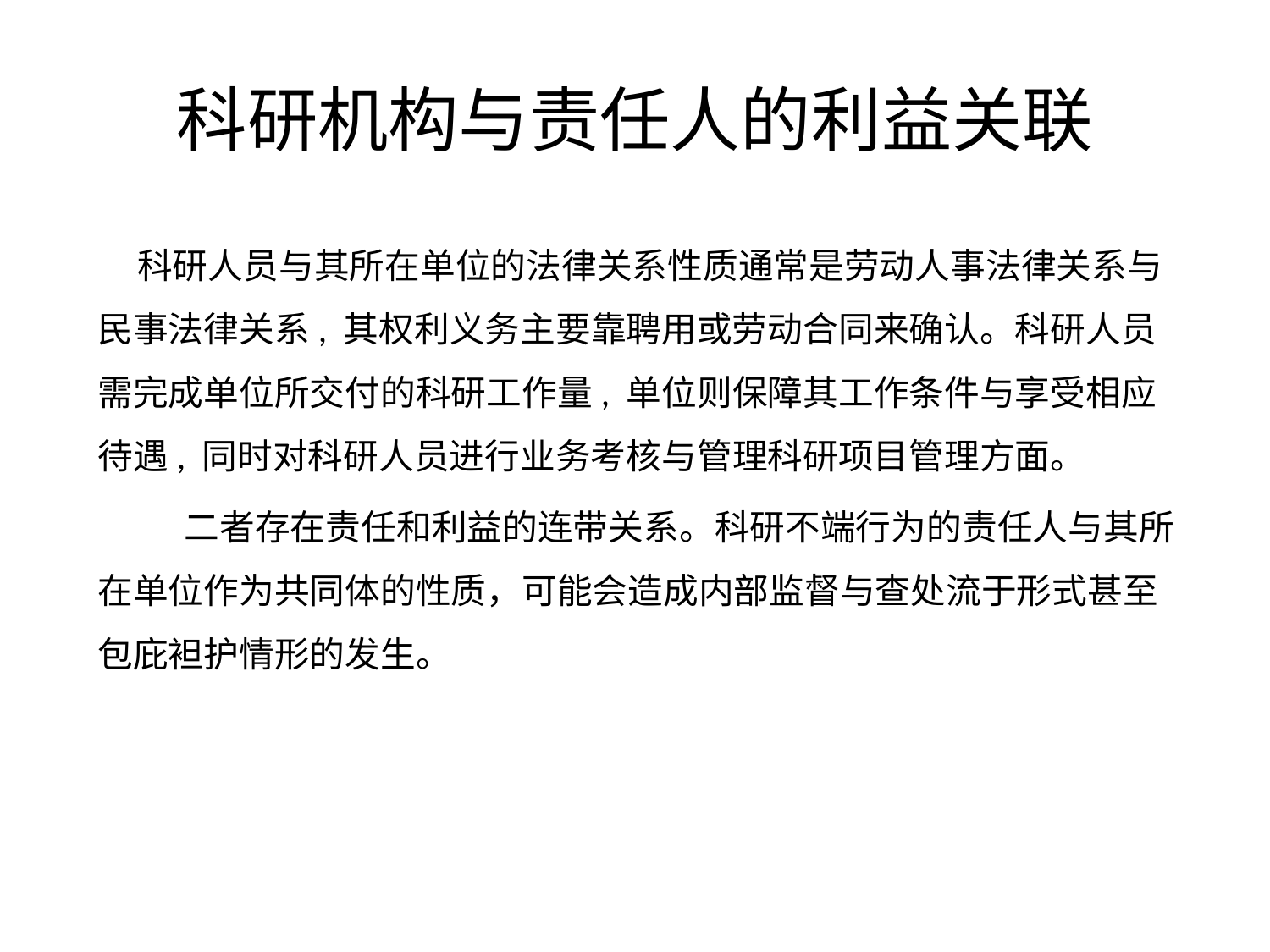

# 科研机构与责任人的利益关联
    科研人员与其所在单位的法律关系性质通常是劳动人事法律关系与民事法律关系, 其权利义务主要靠聘用或劳动合同来确认。科研人员需完成单位所交付的科研工作量, 单位则保障其工作条件与享受相应待遇, 同时对科研人员进行业务考核与管理科研项目管理方面。
          二者存在责任和利益的连带关系。科研不端行为的责任人与其所在单位作为共同体的性质，可能会造成内部监督与查处流于形式甚至包庇袒护情形的发生。